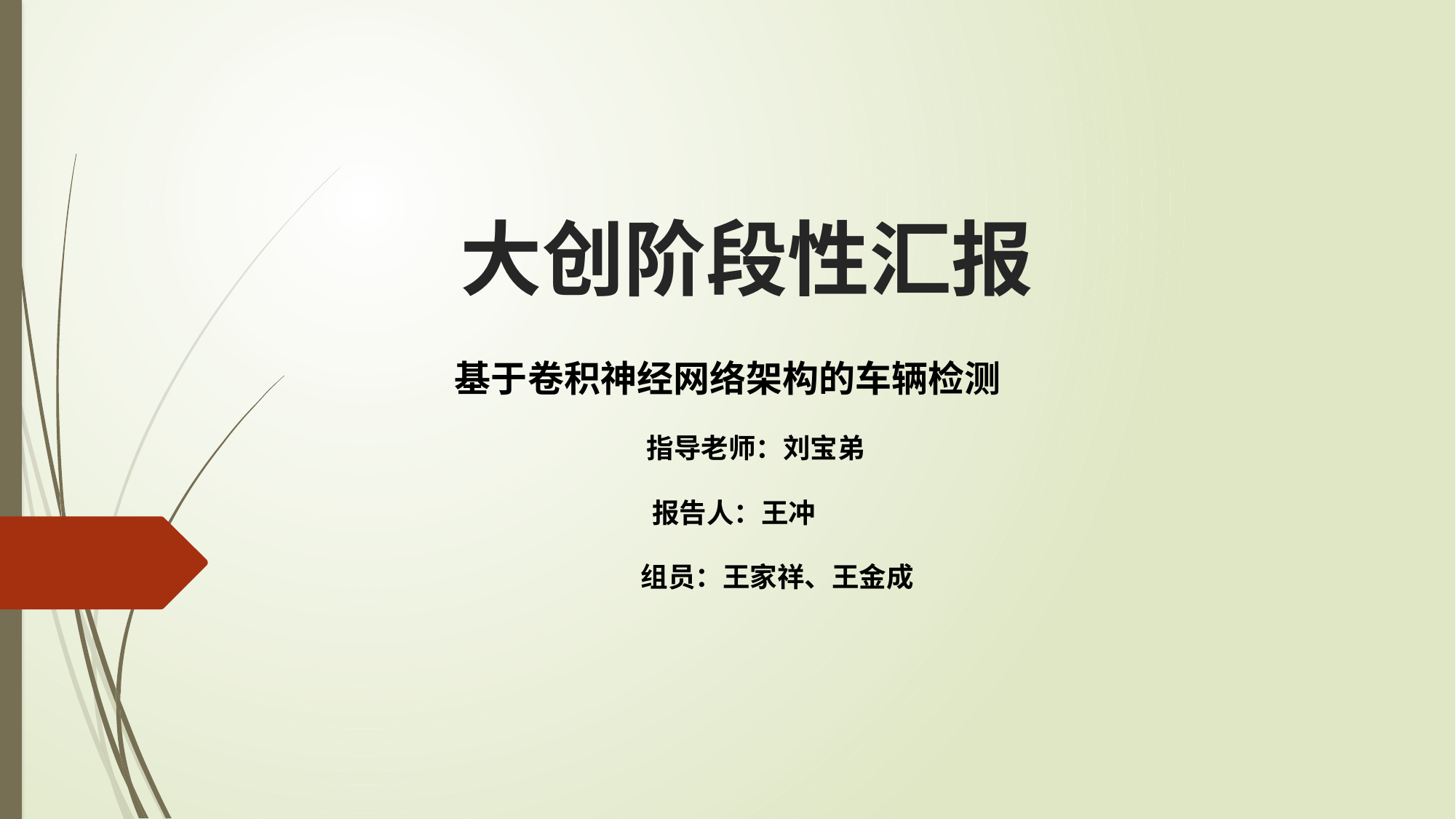

# 大创阶段性汇报
基于卷积神经网络架构的车辆检测
        指导老师：刘宝弟
 报告人：王冲
               组员：王家祥、王金成